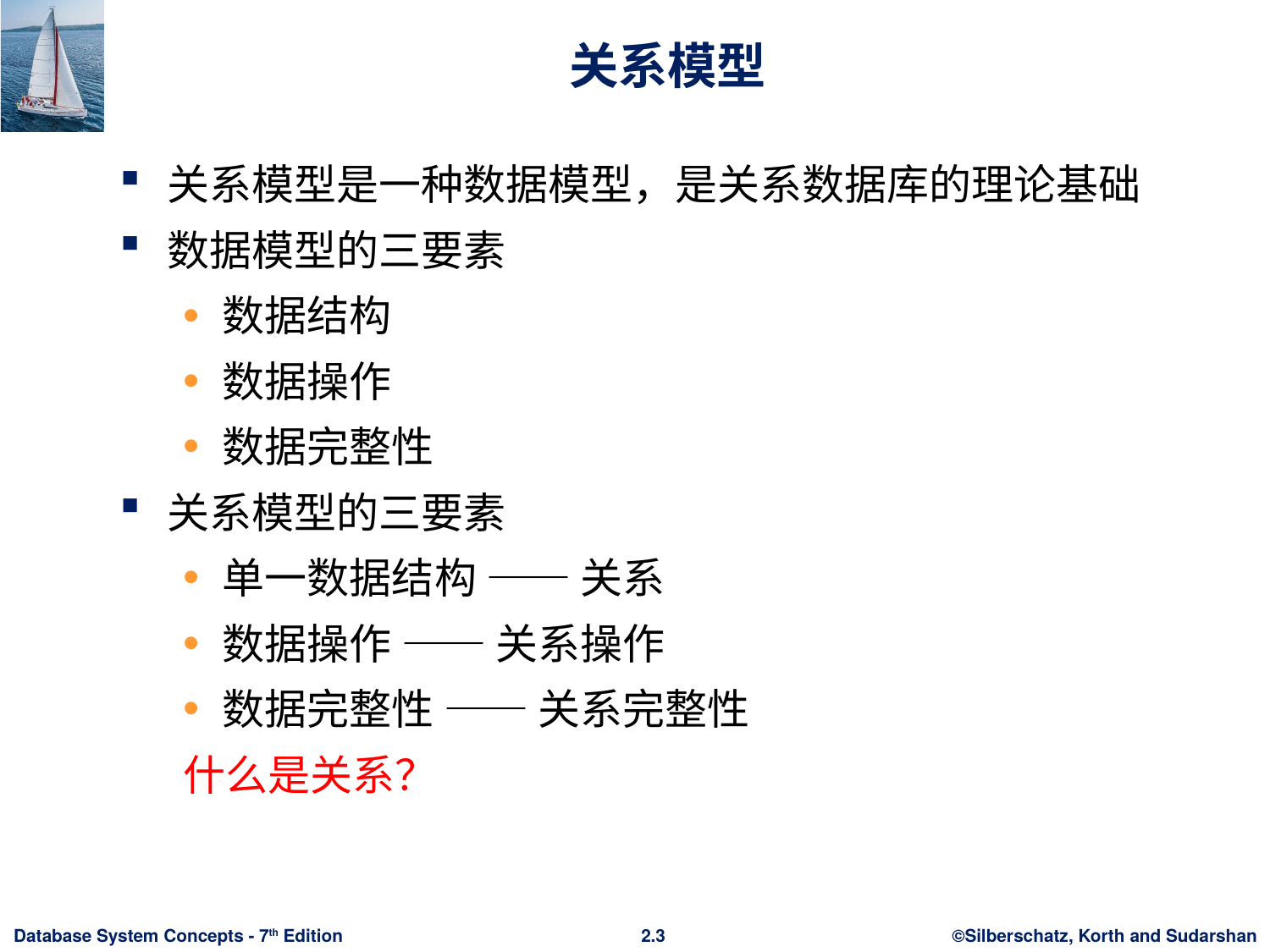

# 关系模型
关系模型是一种数据模型，是关系数据库的理论基础
数据模型的三要素
数据结构
数据操作
数据完整性
关系模型的三要素
单一数据结构 —— 关系
数据操作 —— 关系操作
数据完整性 —— 关系完整性
什么是关系？